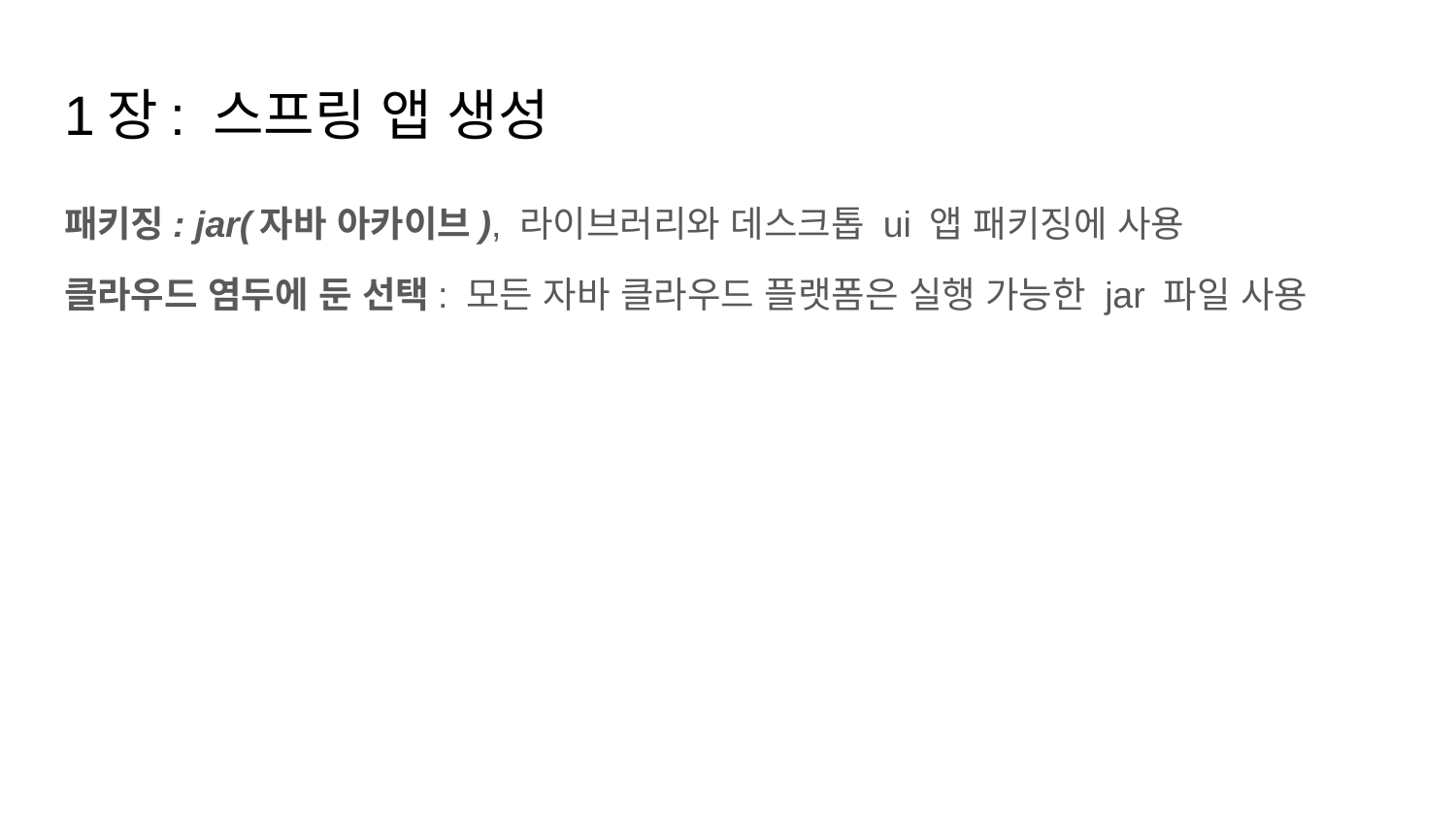

# 1장: 스프링 앱 생성

패키징: jar(자바 아카이브), 라이브러리와 데스크톱 ui 앱 패키징에 사용
클라우드 염두에 둔 선택: 모든 자바 클라우드 플랫폼은 실행 가능한 jar 파일 사용